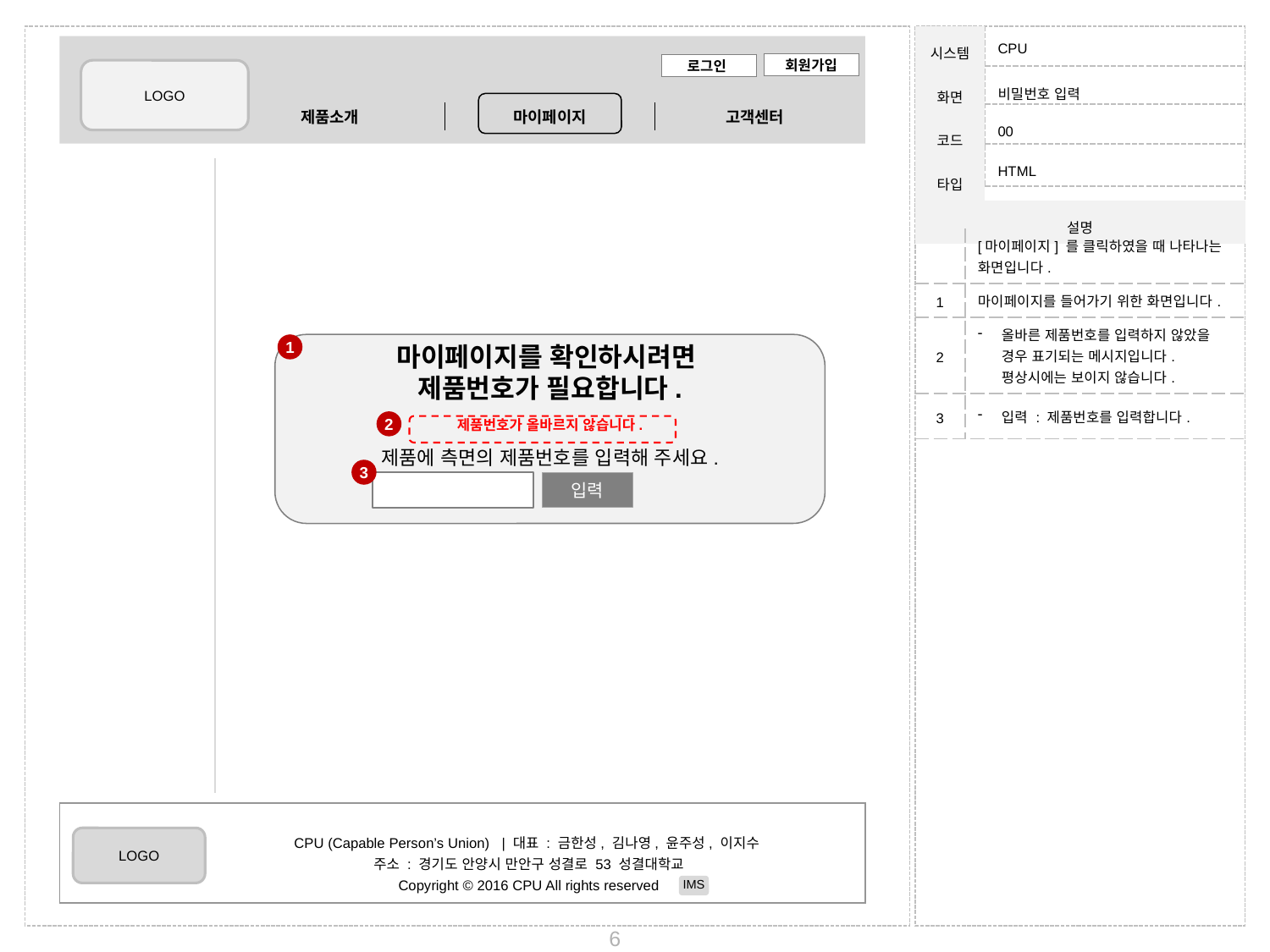

| 비밀번호 입력 |
| --- |
| 00 |
| HTML |

|  | [마이페이지] 를 클릭하였을 때 나타나는 화면입니다. |
| --- | --- |
| 1 | 마이페이지를 들어가기 위한 화면입니다. |
| 2 | 올바른 제품번호를 입력하지 않았을 경우 표기되는 메시지입니다.평상시에는 보이지 않습니다. |
| 3 | 입력 : 제품번호를 입력합니다. |
마이페이지를 확인하시려면
제품번호가 필요합니다.

제품번호가 올바르지 않습니다.

제품에 측면의 제품번호를 입력해 주세요.

1
2

3

입력
6